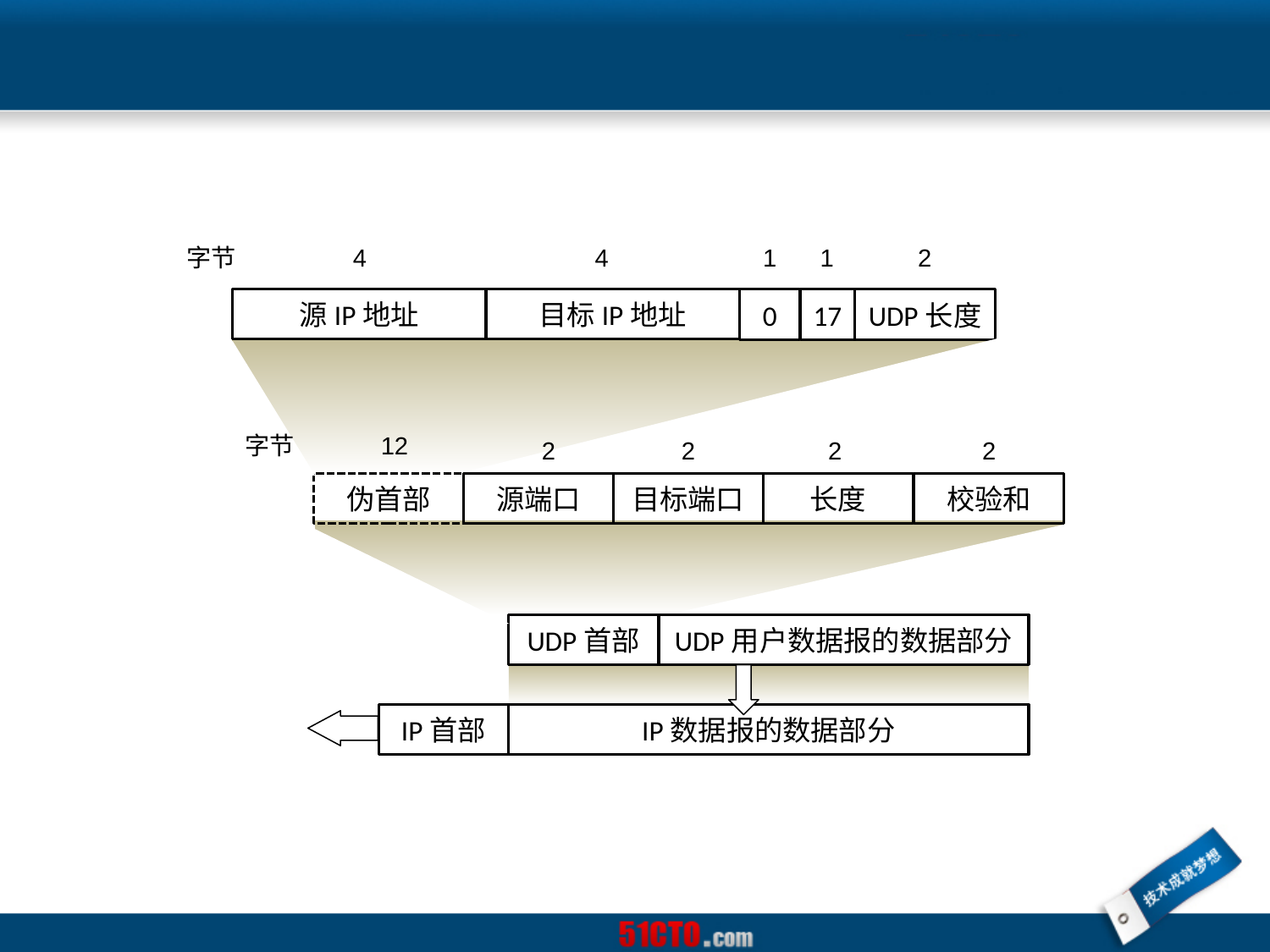

字节
4
4
1
1
2
源IP地址
目标IP地址
0
17
UDP长度

12
字节
2
2
2
2
伪首部
源端口
目标端口
长度
校验和

UDP首部
UDP用户数据报的数据部分

IP首部
IP数据报的数据部分